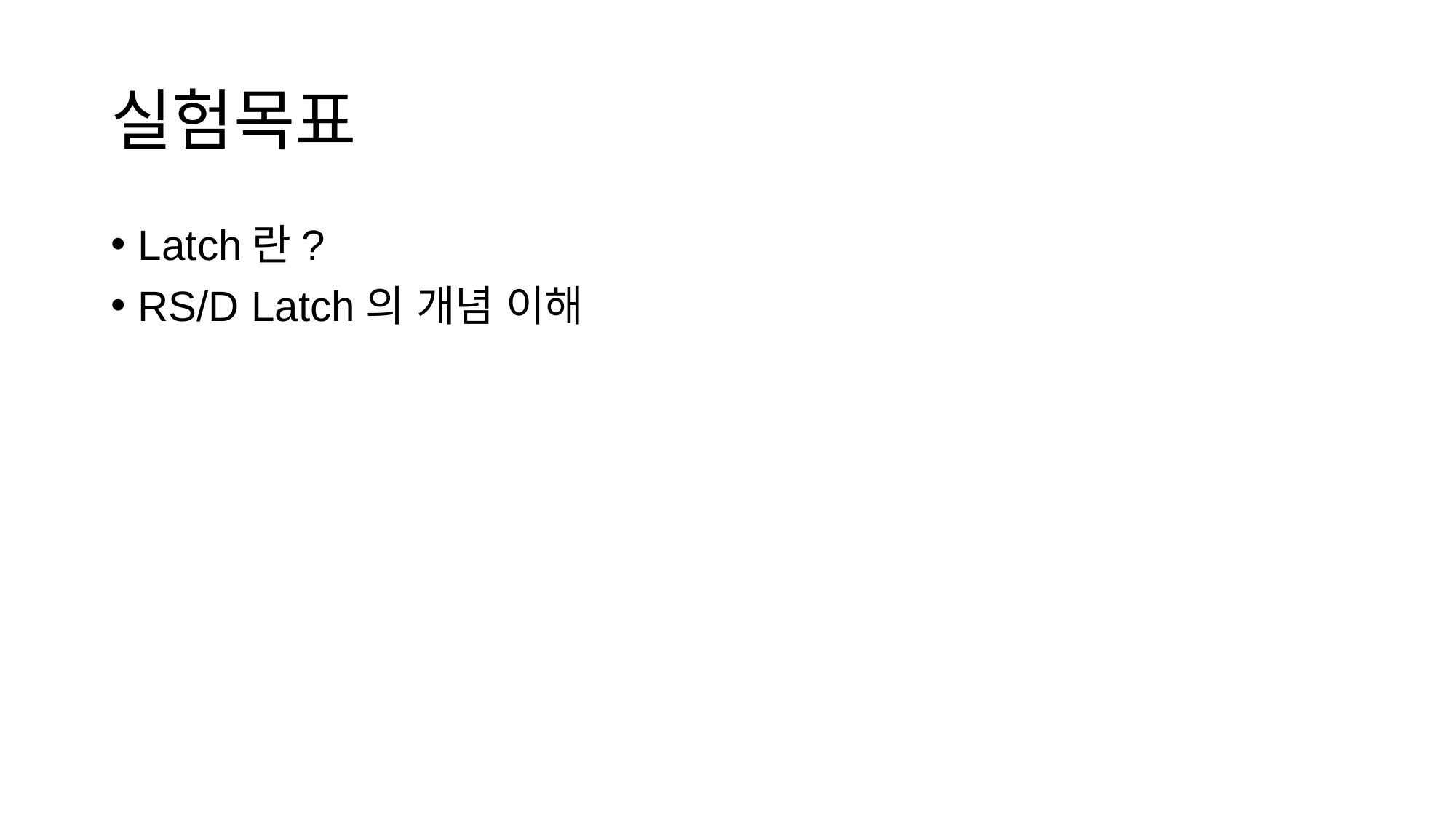

# 실험목표
Latch란?
RS/D Latch의 개념 이해